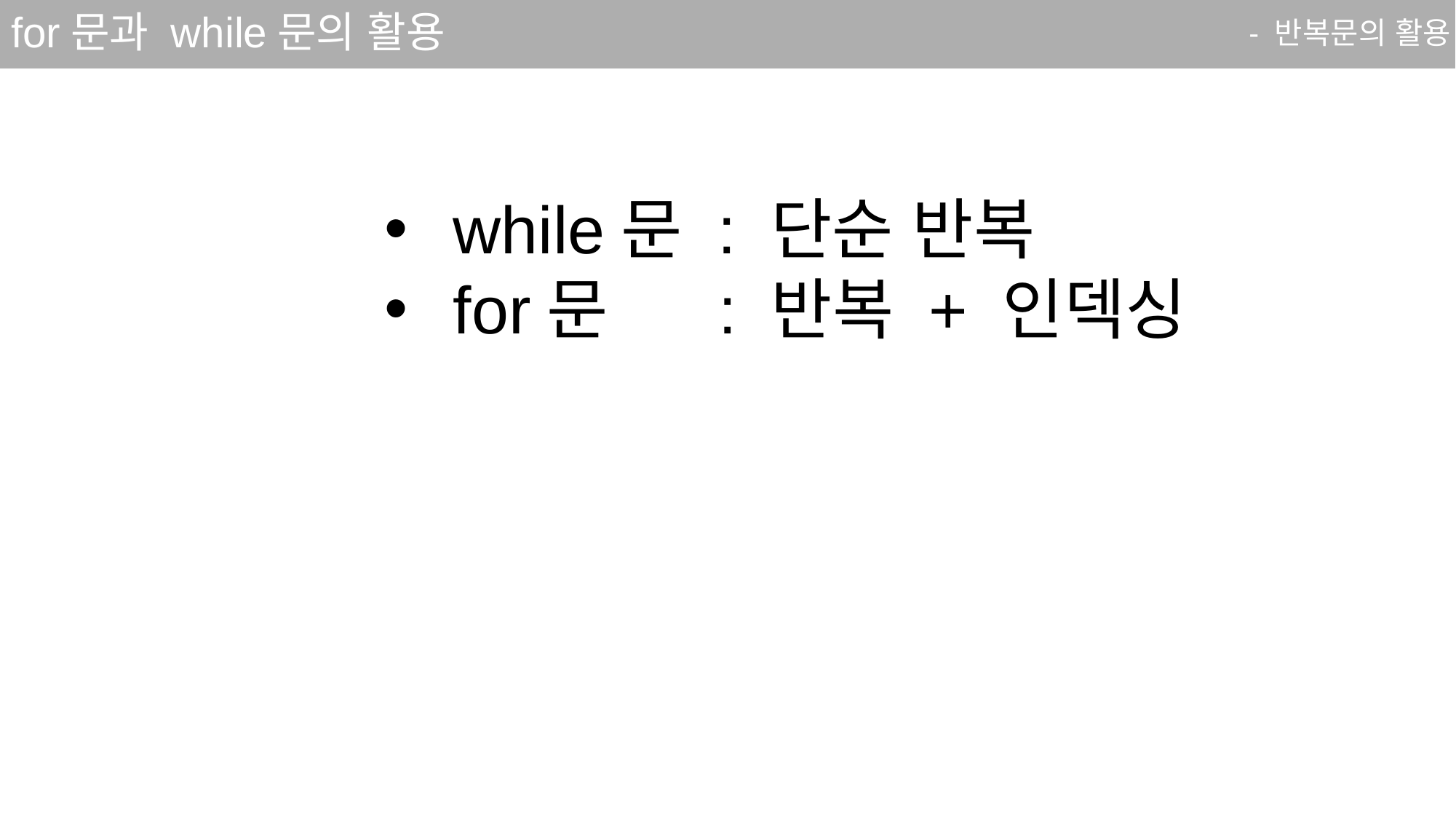

# for문과 while문의 활용
- 반복문의 활용
while문 : 단순 반복
for문     : 반복 + 인덱싱